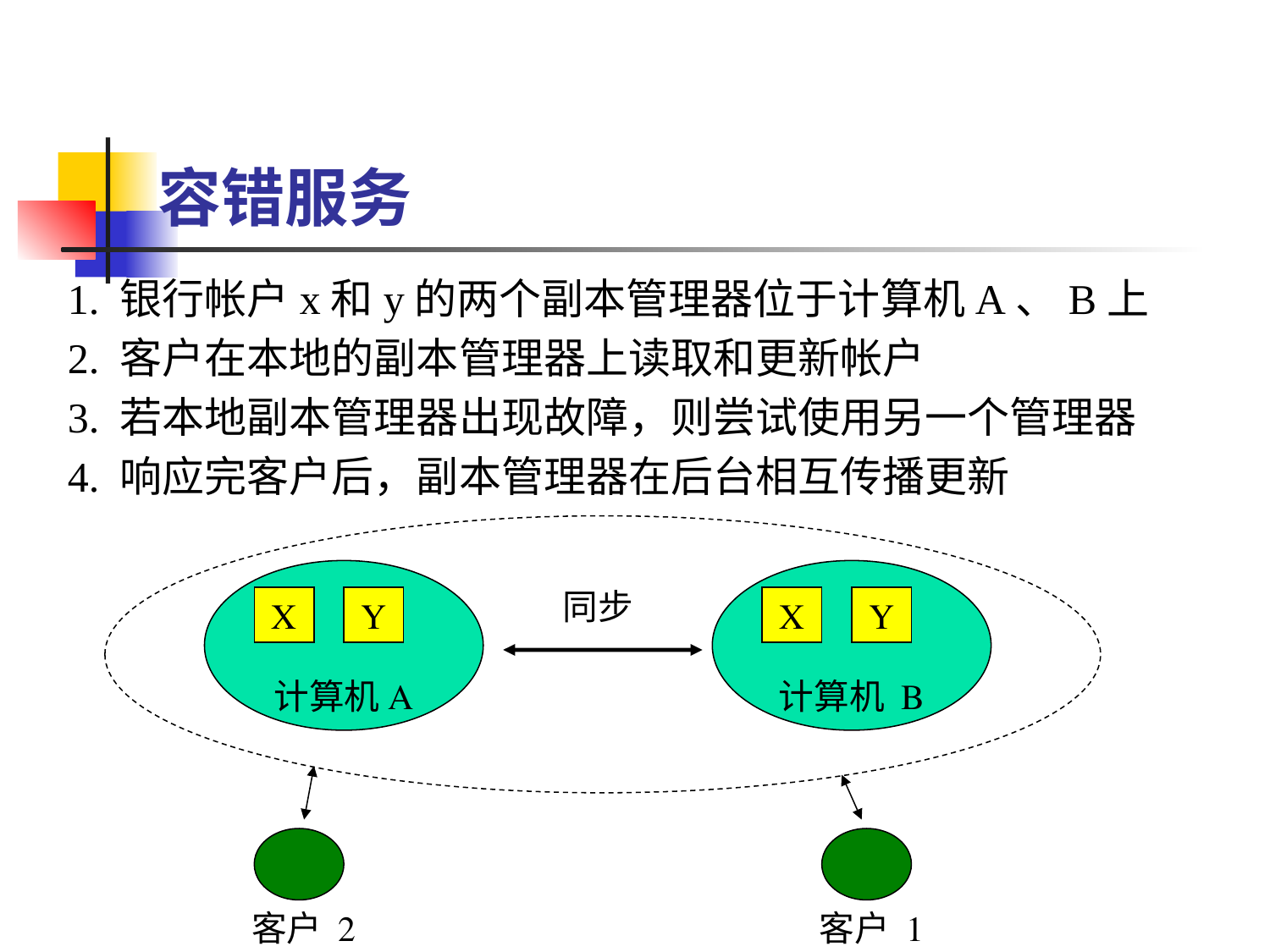

# 容错服务
1. 银行帐户x和y的两个副本管理器位于计算机A、B上
2. 客户在本地的副本管理器上读取和更新帐户
3. 若本地副本管理器出现故障，则尝试使用另一个管理器
4. 响应完客户后，副本管理器在后台相互传播更新

X
Y
计算机A

X
Y
计算机 B
同步

客户 2

客户 1